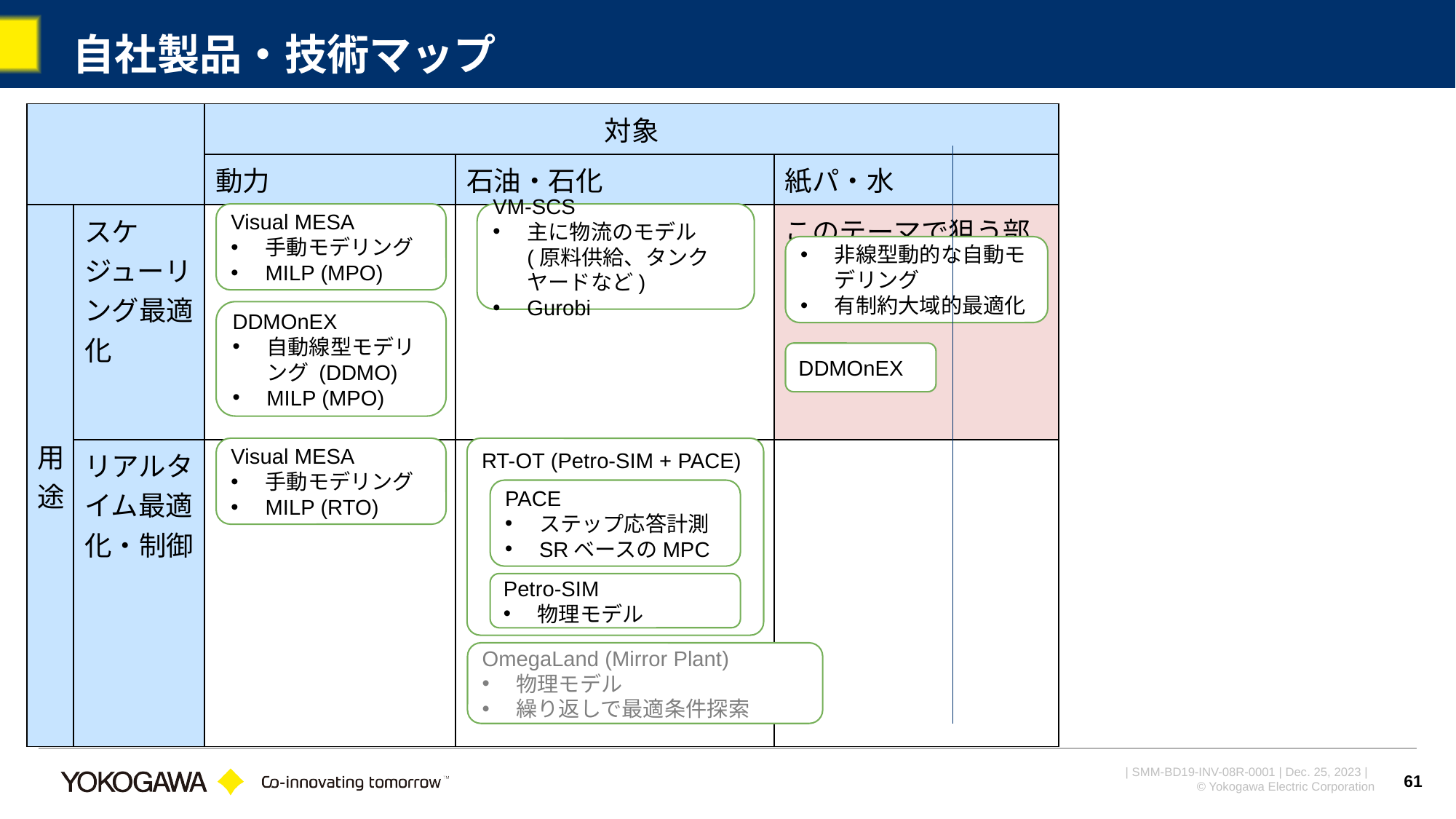

# 自社製品・技術マップ
|  |  | 対象 |  |  |
| --- | --- | --- | --- | --- |
|  |  | 動力 | 石油・石化 | 紙パ・水 |
| 用途 | スケジューリング最適化 |  |  | このテーマで狙う部分 |
|  | リアルタイム最適化・制御 |  |  |  |
Visual MESA
手動モデリング
MILP (MPO)
VM-SCS
主に物流のモデル (原料供給、タンクヤードなど)
Gurobi
非線型動的な自動モデリング
有制約大域的最適化
DDMOnEX
自動線型モデリング (DDMO)
MILP (MPO)
DDMOnEX
RT-OT (Petro-SIM + PACE)
Visual MESA
手動モデリング
MILP (RTO)
PACE
ステップ応答計測
SRベースのMPC
Petro-SIM
物理モデル
OmegaLand (Mirror Plant)
物理モデル
繰り返しで最適条件探索
61